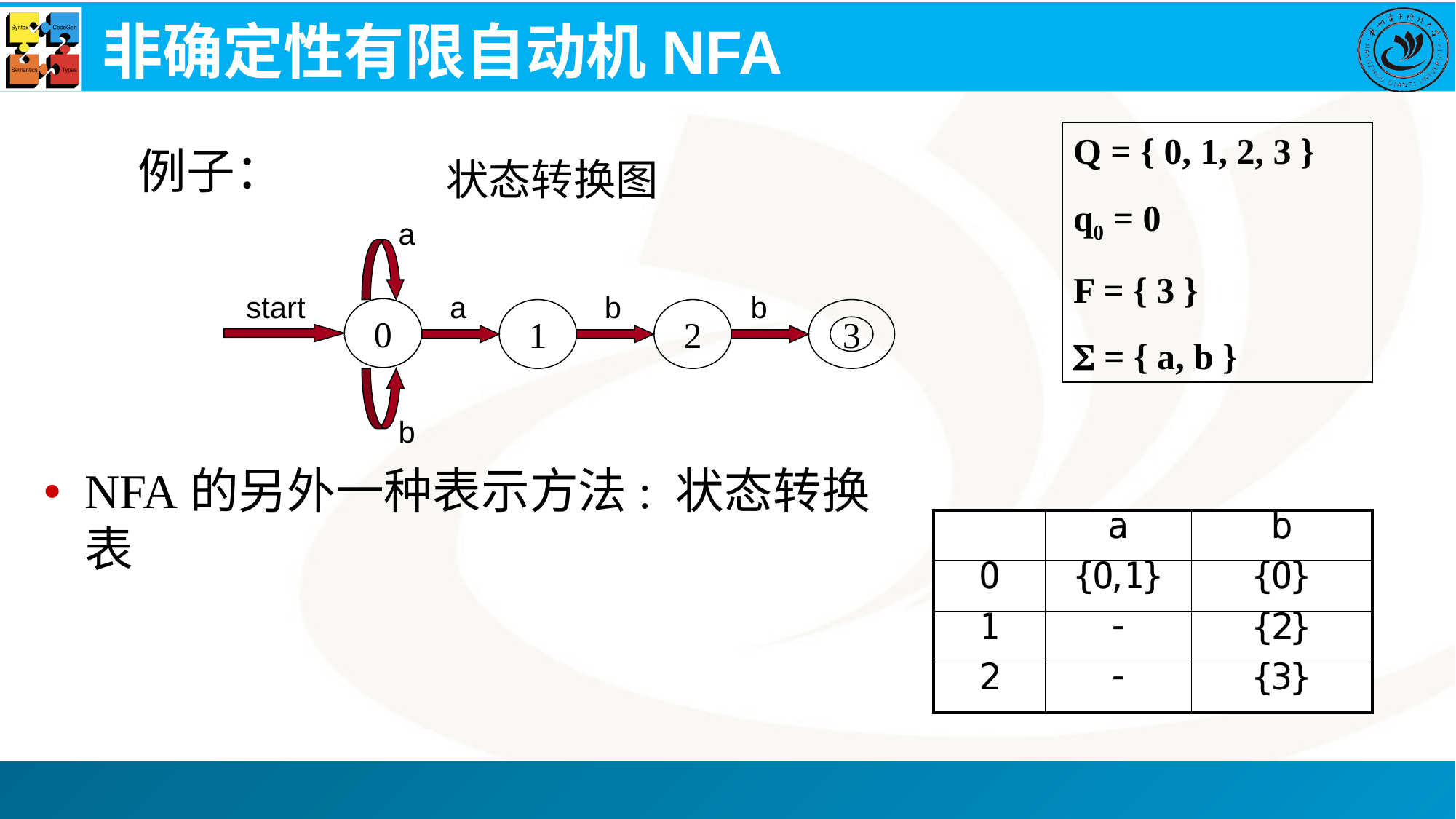

# 非确定性有限自动机NFA
Q = { 0, 1, 2, 3 }
q0 = 0
F = { 3 }
Σ = { a, b }
例子：
状态转换图
a

start
a
b
b
0
1
2
3

b
NFA的另外一种表示方法: 状态转换表
|  | a | b |
| --- | --- | --- |
| 0 | {0,1} | {0} |
| 1 | - | {2} |
| 2 | - | {3} |
21